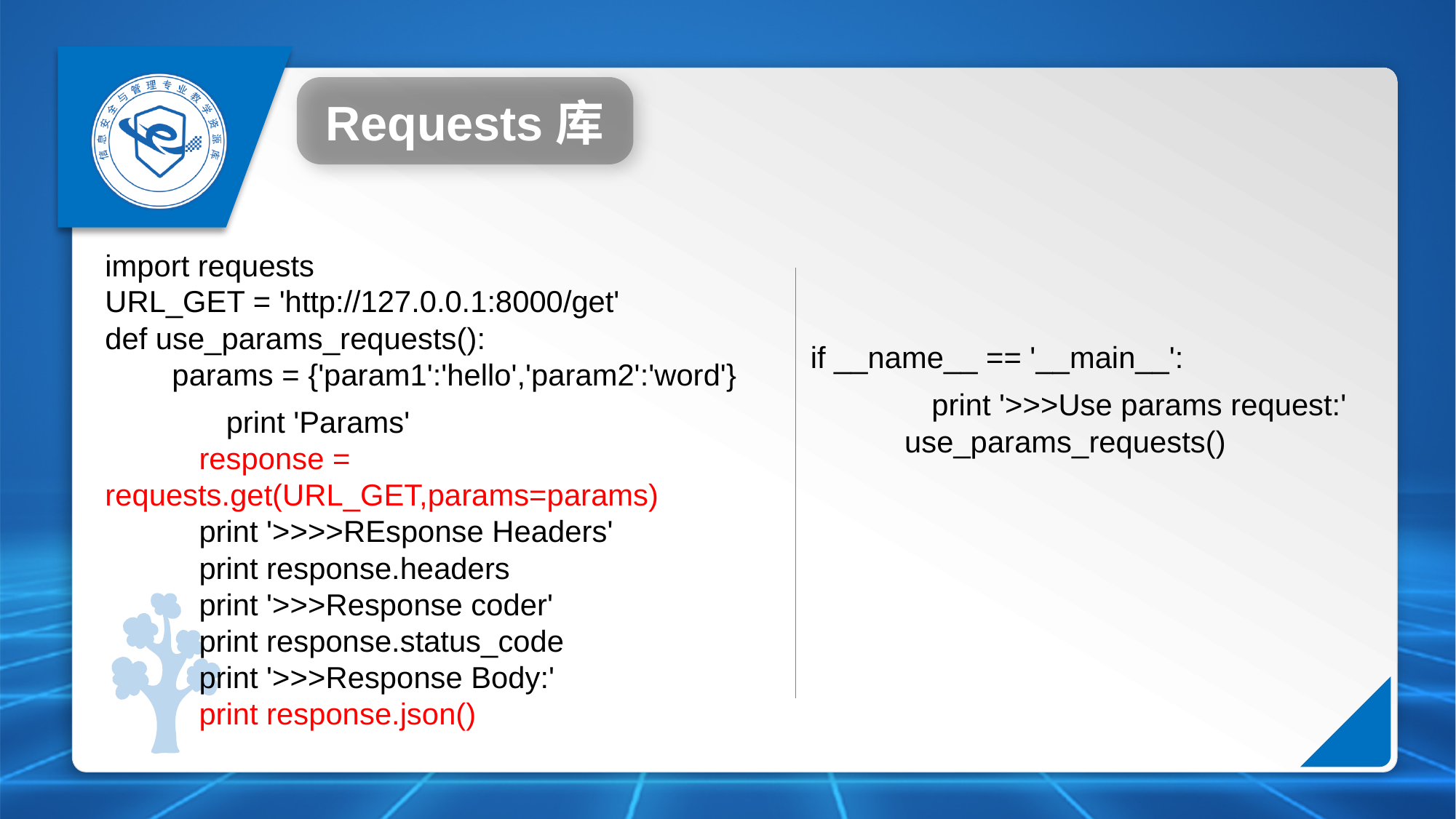

Requests库
import requests
URL_GET = 'http://127.0.0.1:8000/get'
def use_params_requests():
        params = {'param1':'hello','param2':'word'}
        print 'Params'
        response = requests.get(URL_GET,params=params)
        print '>>>>REsponse Headers'
        print response.headers
        print '>>>Response coder'
        print response.status_code
        print '>>>Response Body:'
        print response.json()

if __name__ == '__main__':
        print '>>>Use params request:'
        use_params_requests()